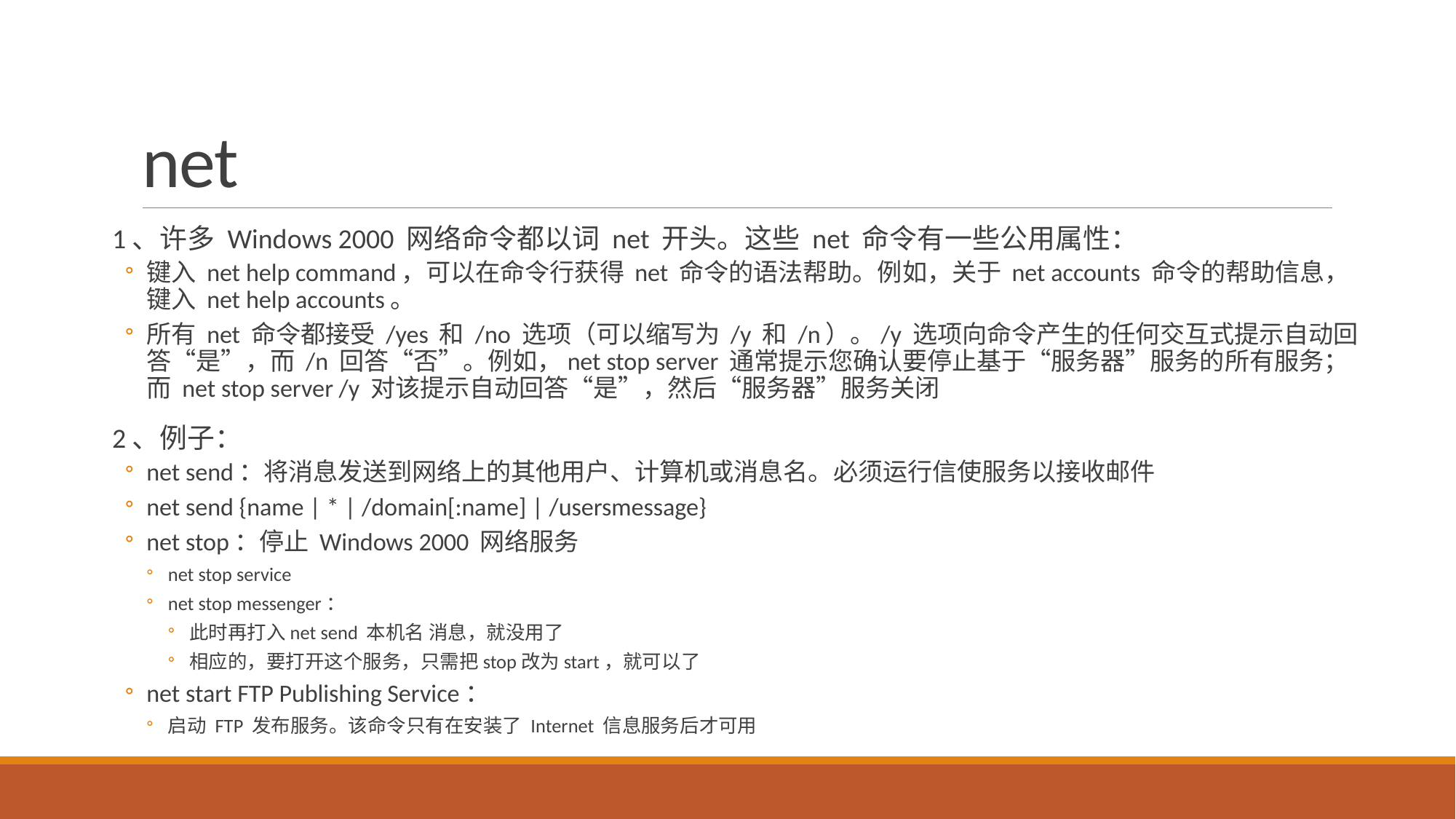

# net
1、许多 Windows 2000 网络命令都以词 net 开头。这些 net 命令有一些公用属性：
键入 net help command，可以在命令行获得 net 命令的语法帮助。例如，关于 net accounts 命令的帮助信息，键入 net help accounts。
所有 net 命令都接受 /yes 和 /no 选项（可以缩写为 /y 和 /n）。/y 选项向命令产生的任何交互式提示自动回答“是”，而 /n 回答“否”。例如，net stop server 通常提示您确认要停止基于“服务器”服务的所有服务；而 net stop server /y 对该提示自动回答“是”，然后“服务器”服务关闭
2、例子：
net send：将消息发送到网络上的其他用户、计算机或消息名。必须运行信使服务以接收邮件
net send {name | * | /domain[:name] | /usersmessage}
net stop：停止 Windows 2000 网络服务
net stop service
net stop messenger：
此时再打入net send 本机名 消息，就没用了
相应的，要打开这个服务，只需把stop改为start，就可以了
net start FTP Publishing Service：
启动 FTP 发布服务。该命令只有在安装了 Internet 信息服务后才可用